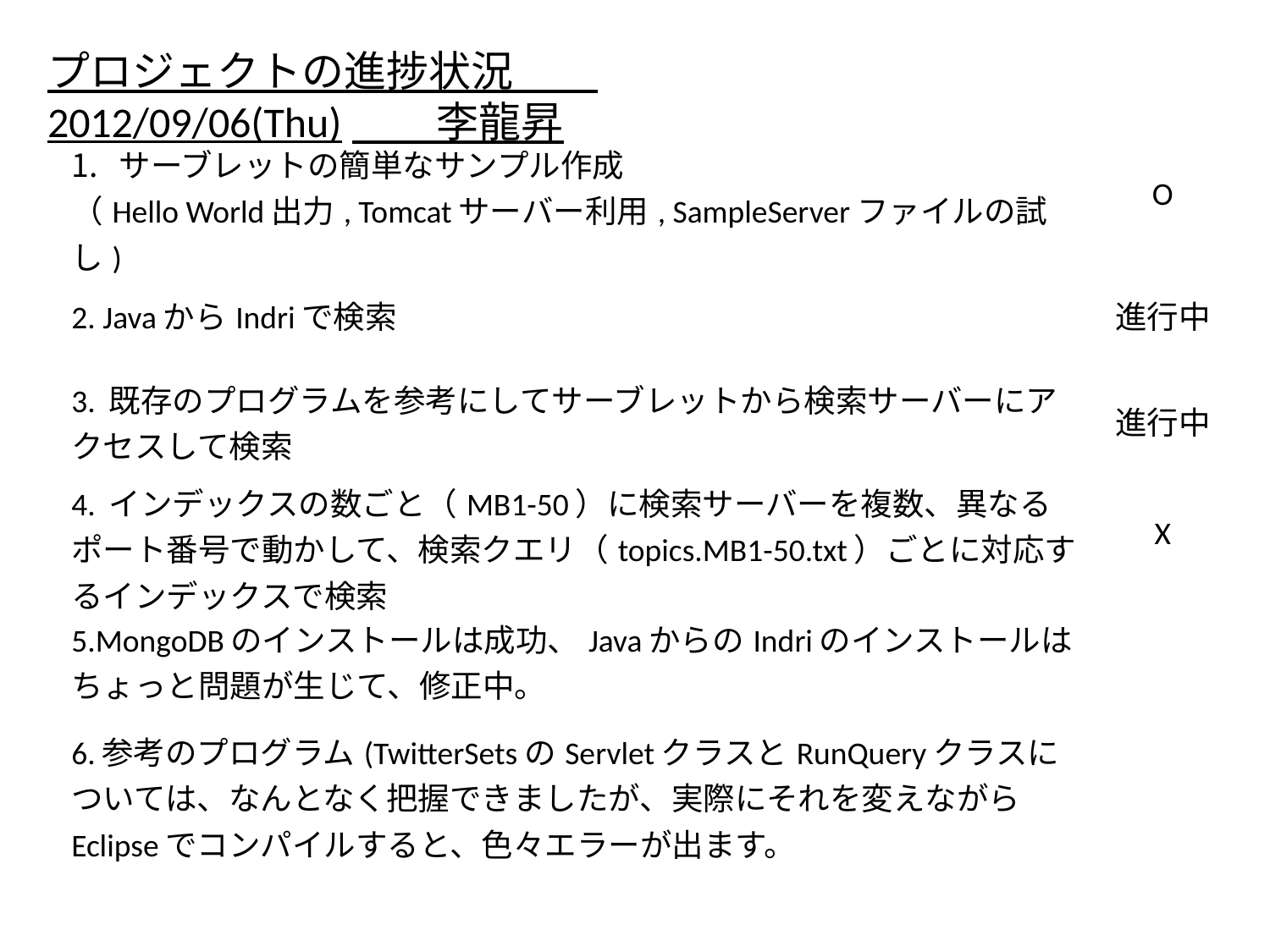

プロジェクトの進捗状況　　			2012/09/06(Thu)　　李龍昇
| サーブレットの簡単なサンプル作成 （Hello World出力, Tomcatサーバー利用, SampleServerファイルの試し) | O |
| --- | --- |
| 2. JavaからIndriで検索 | 進行中 |
| 3. 既存のプログラムを参考にしてサーブレットから検索サーバーにアクセスして検索 | 進行中 |
| 4. インデックスの数ごと（MB1-50）に検索サーバーを複数、異なるポート番号で動かして、検索クエリ（topics.MB1-50.txt）ごとに対応するインデックスで検索 | X |
| 5.MongoDBのインストールは成功、JavaからのIndriのインストールはちょっと問題が生じて、修正中。 |  |
| 6.参考のプログラム(TwitterSetsのServletクラスとRunQueryクラスについては、なんとなく把握できましたが、実際にそれを変えながらEclipseでコンパイルすると、色々エラーが出ます。 |  |